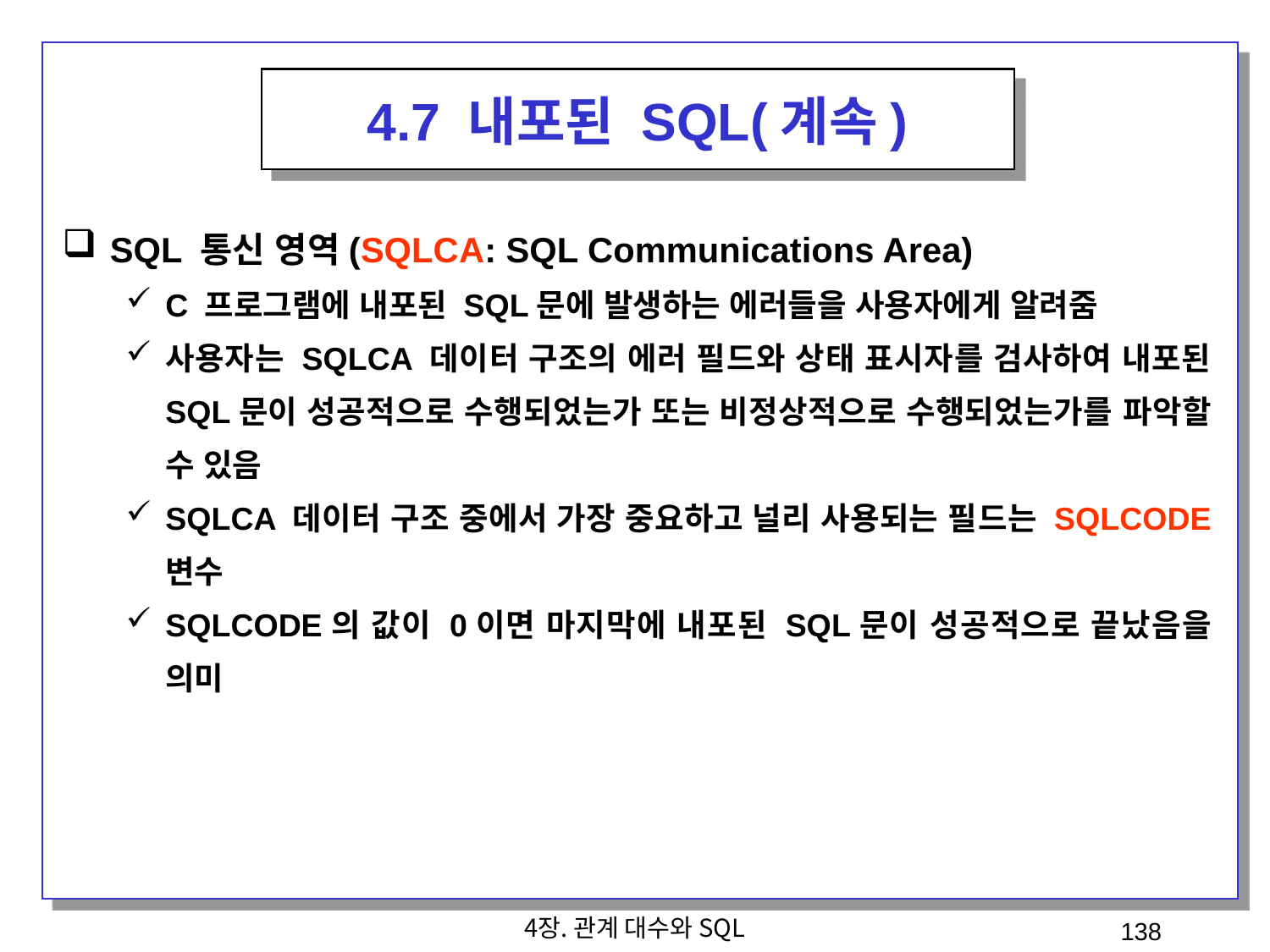

4.7 내포된 SQL(계속)
SQL 통신 영역(SQLCA: SQL Communications Area)
C 프로그램에 내포된 SQL문에 발생하는 에러들을 사용자에게 알려줌
사용자는 SQLCA 데이터 구조의 에러 필드와 상태 표시자를 검사하여 내포된 SQL문이 성공적으로 수행되었는가 또는 비정상적으로 수행되었는가를 파악할 수 있음
SQLCA 데이터 구조 중에서 가장 중요하고 널리 사용되는 필드는 SQLCODE 변수
SQLCODE의 값이 0이면 마지막에 내포된 SQL문이 성공적으로 끝났음을 의미
4장. 관계 대수와 SQL
138